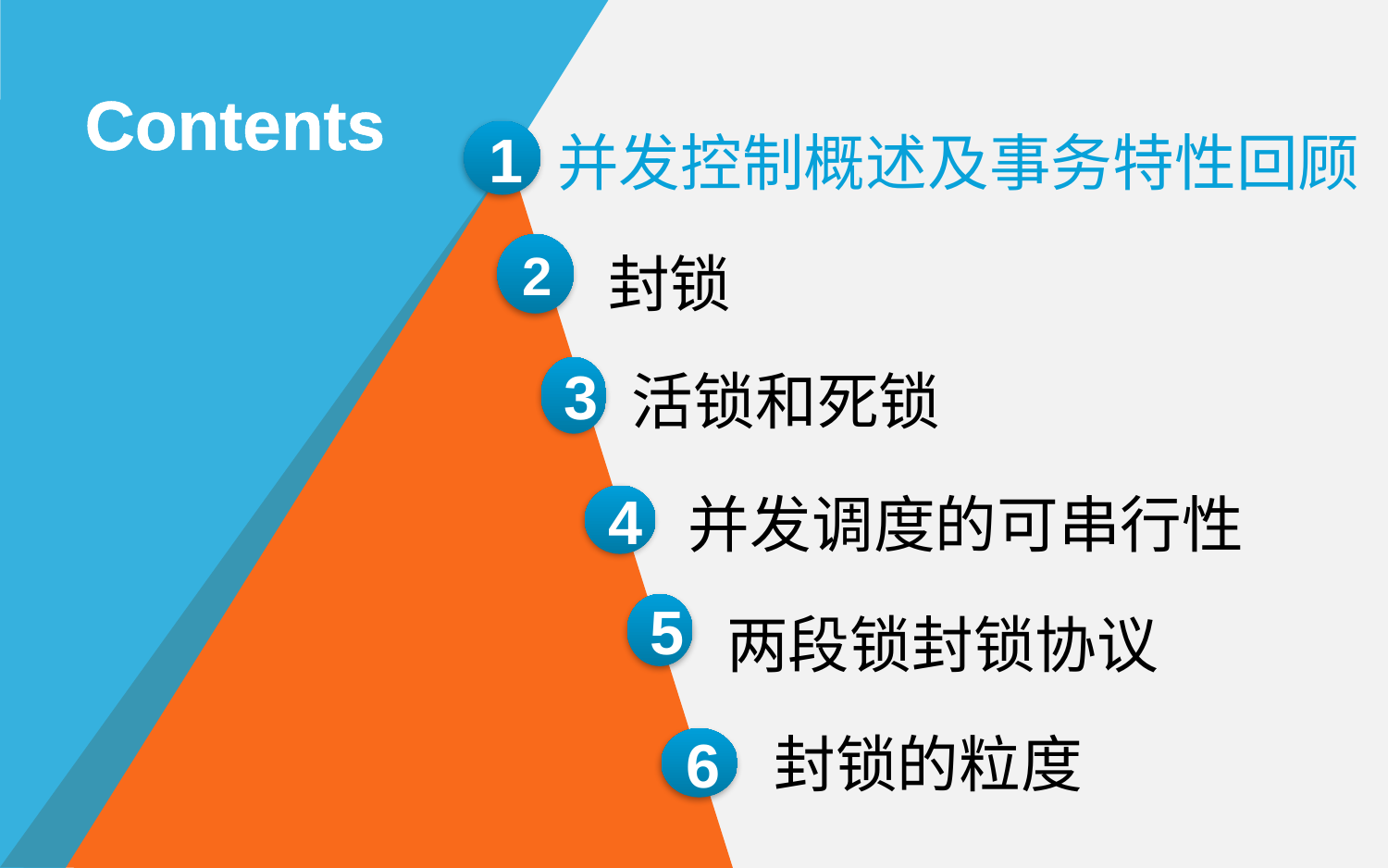

Contents
并发控制概述及事务特性回顾
1
封锁
2
活锁和死锁
3
并发调度的可串行性
4
两段锁封锁协议
5
封锁的粒度
6